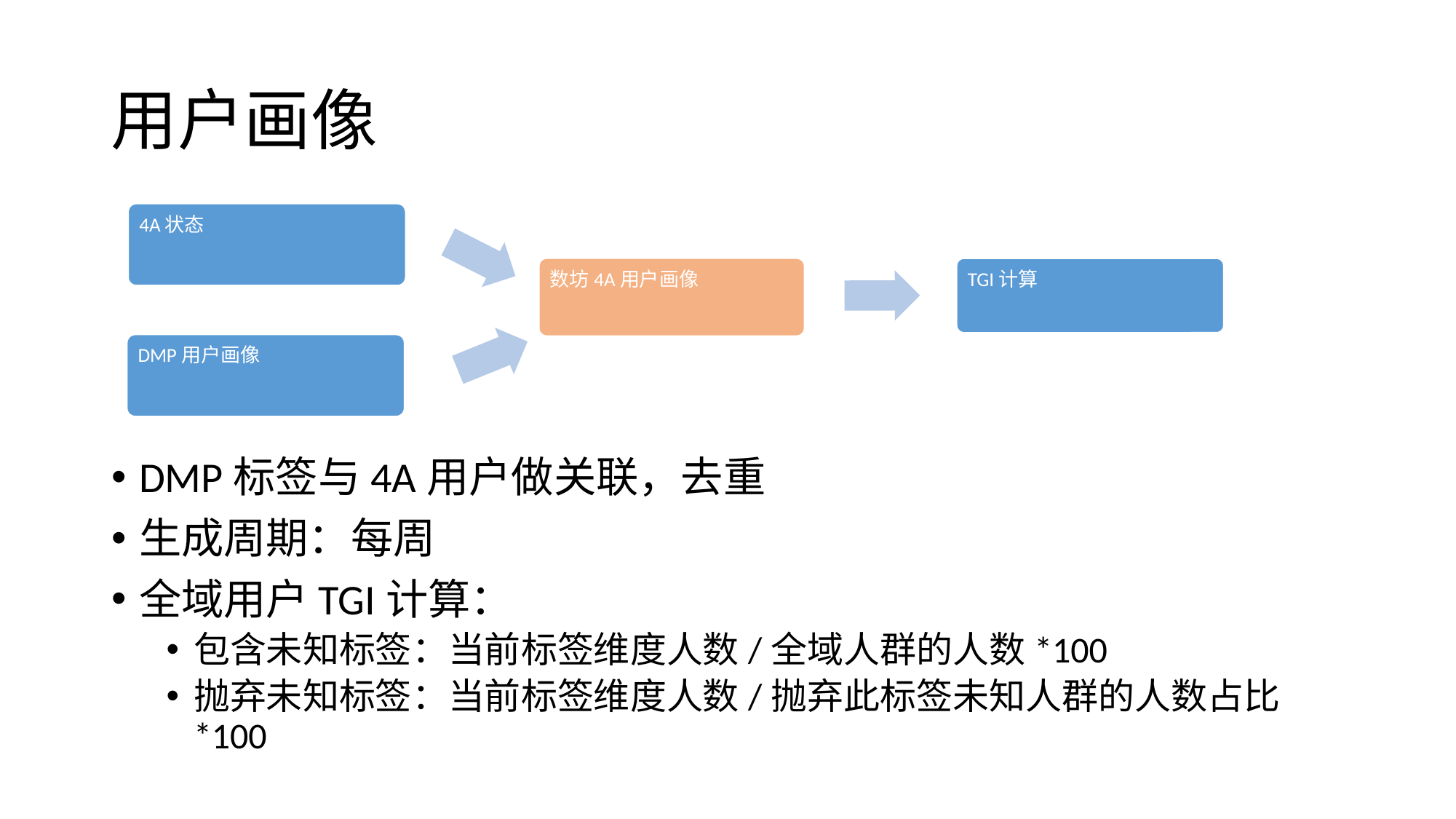

# 用户画像

DMP标签与4A用户做关联，去重
生成周期：每周
全域用户TGI计算：
包含未知标签：当前标签维度人数/全域⼈群的人数*100
抛弃未知标签：当前标签维度人数/抛弃此标签未知⼈群的人数占比*100

4A状态

数坊4A用户画像

TGI计算

DMP用户画像